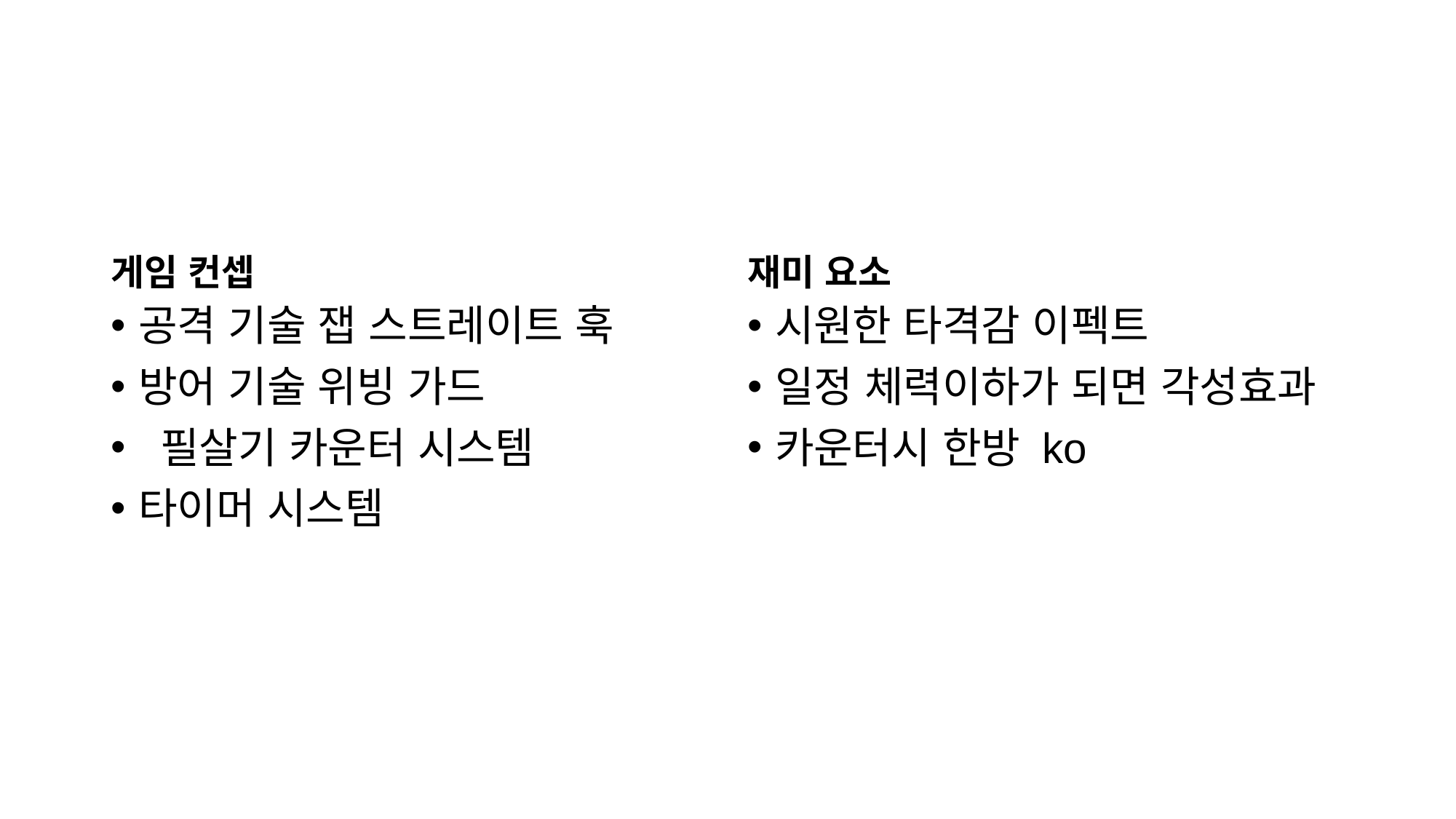

게임 컨셉
재미 요소
공격 기술 잽 스트레이트 훅
방어 기술 위빙 가드
 필살기 카운터 시스템
타이머 시스템
시원한 타격감 이펙트
일정 체력이하가 되면 각성효과
카운터시 한방 ko